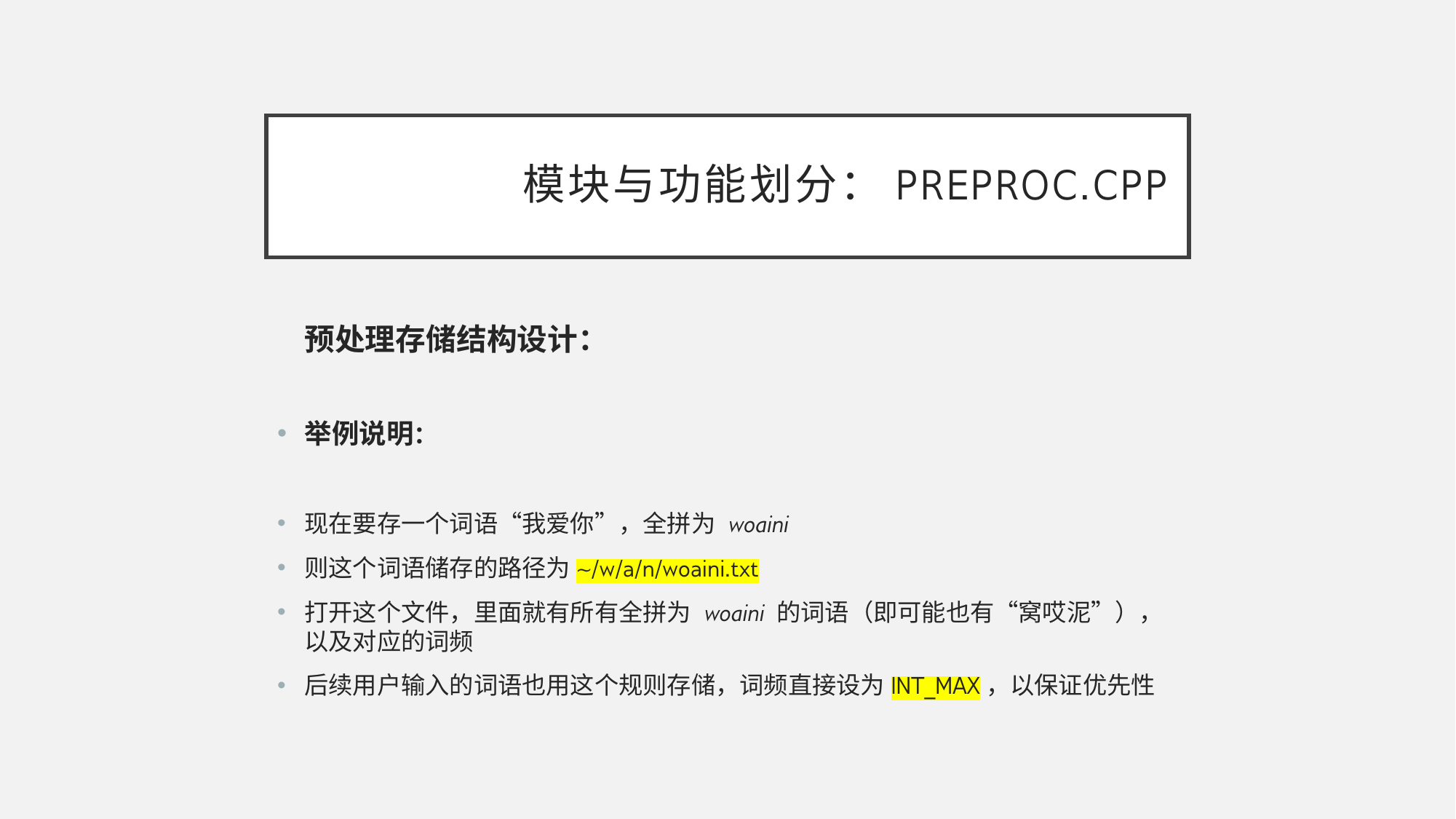

# 模块与功能划分：preproc.cpp
预处理存储结构设计：

举例说明：

现在要存一个词语“我爱你”，全拼为 woaini
则这个词语储存的路径为~/w/a/n/woaini.txt
打开这个文件，里面就有所有全拼为 woaini 的词语（即可能也有“窝哎泥”），以及对应的词频
后续用户输入的词语也用这个规则存储，词频直接设为INT_MAX，以保证优先性